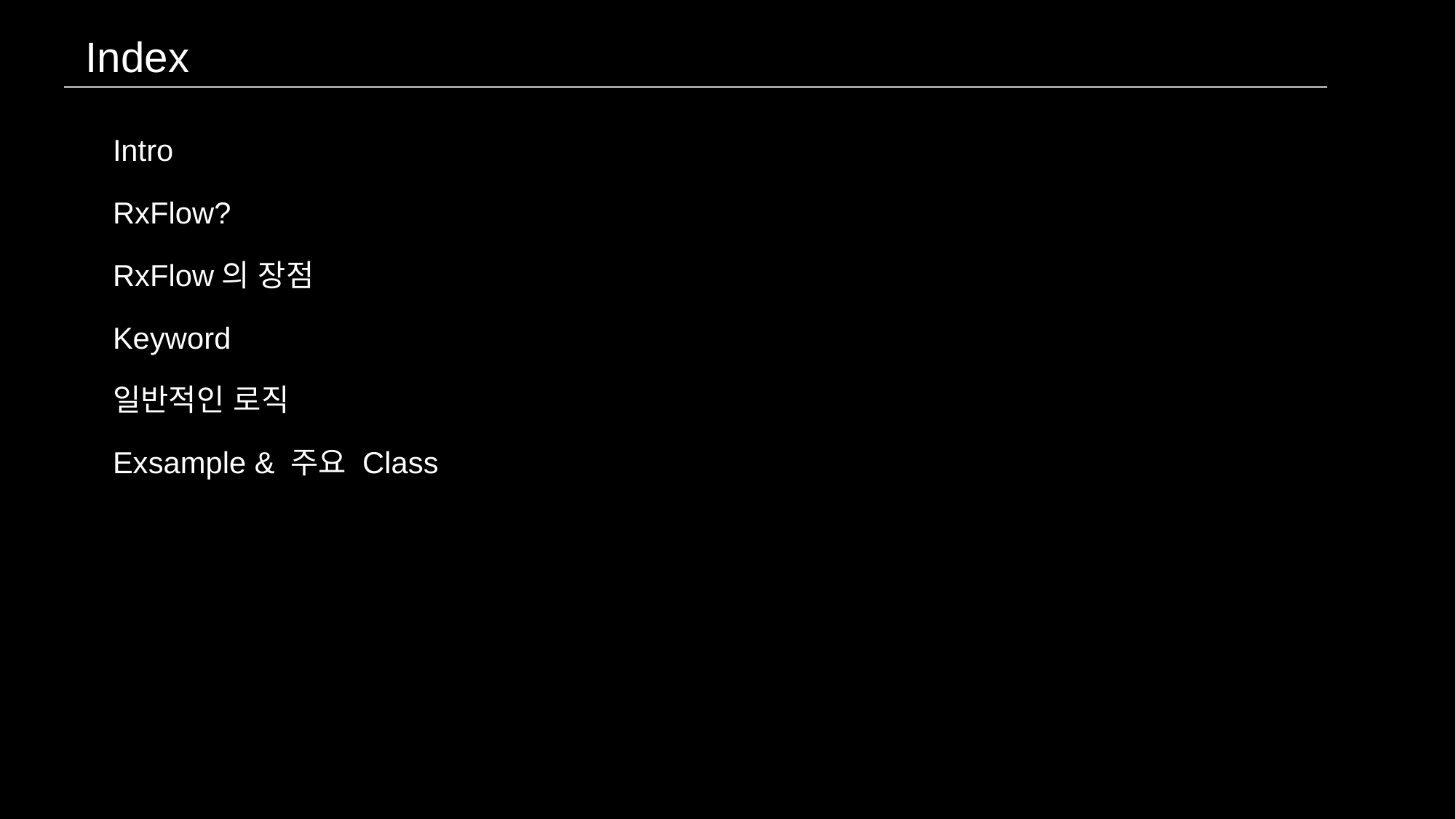

Index
Intro
RxFlow?
RxFlow의 장점
Keyword
일반적인 로직
Exsample & 주요 Class